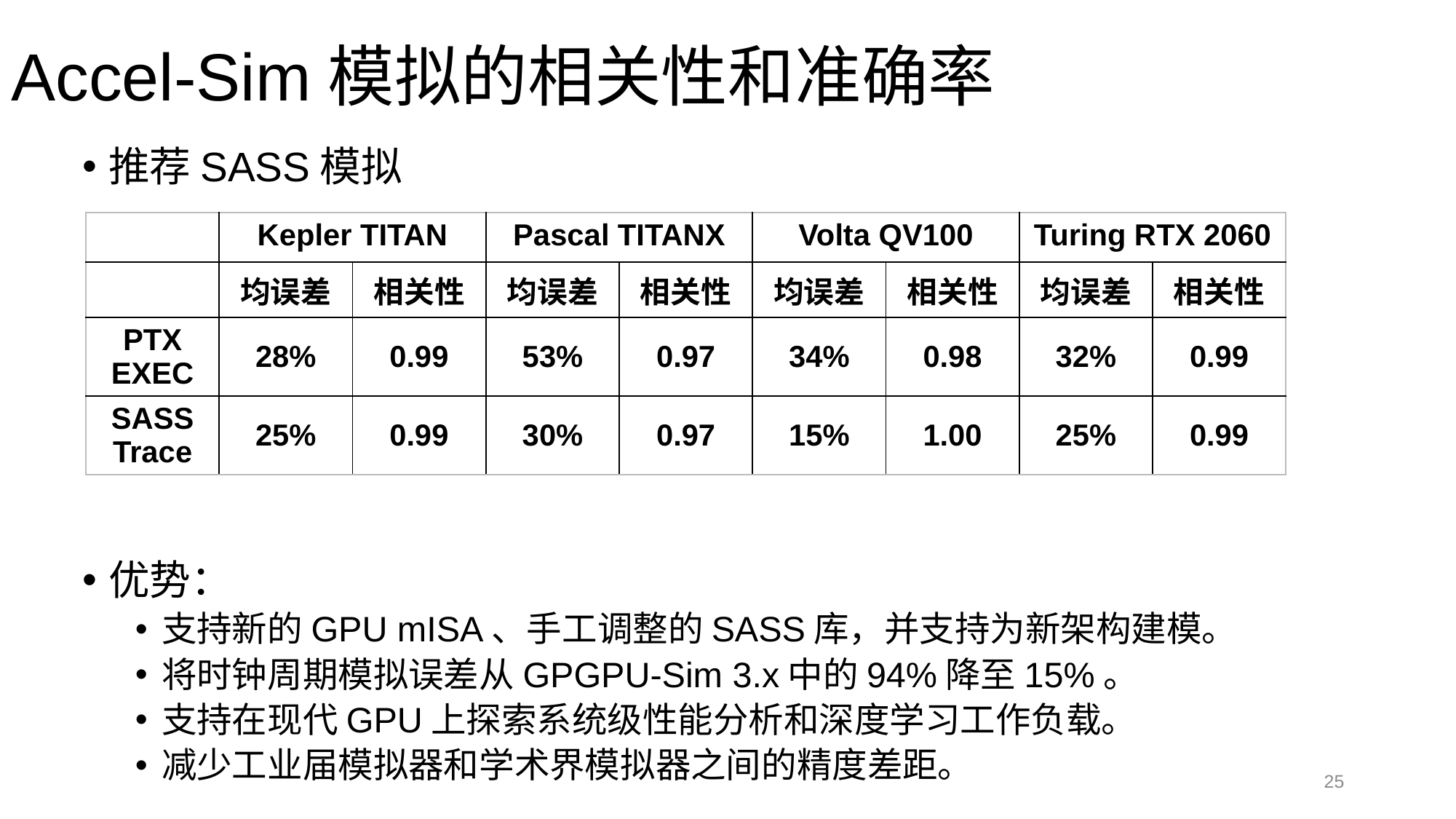

# Accel-Sim模拟的相关性和准确率
推荐SASS模拟

优势：
支持新的GPU mISA、手工调整的SASS库，并支持为新架构建模。
将时钟周期模拟误差从GPGPU-Sim 3.x中的94%降至15%。
支持在现代GPU上探索系统级性能分析和深度学习工作负载。
减少工业届模拟器和学术界模拟器之间的精度差距。

|  | Kepler TITAN |  | Pascal TITANX |  | Volta QV100 |  | Turing RTX 2060 |  |
| --- | --- | --- | --- | --- | --- | --- | --- | --- |
|  | 均误差 | 相关性 | 均误差 | 相关性 | 均误差 | 相关性 | 均误差 | 相关性 |
| PTX EXEC | 28% | 0.99 | 53% | 0.97 | 34% | 0.98 | 32% | 0.99 |
| SASS Trace | 25% | 0.99 | 30% | 0.97 | 15% | 1.00 | 25% | 0.99 |
25